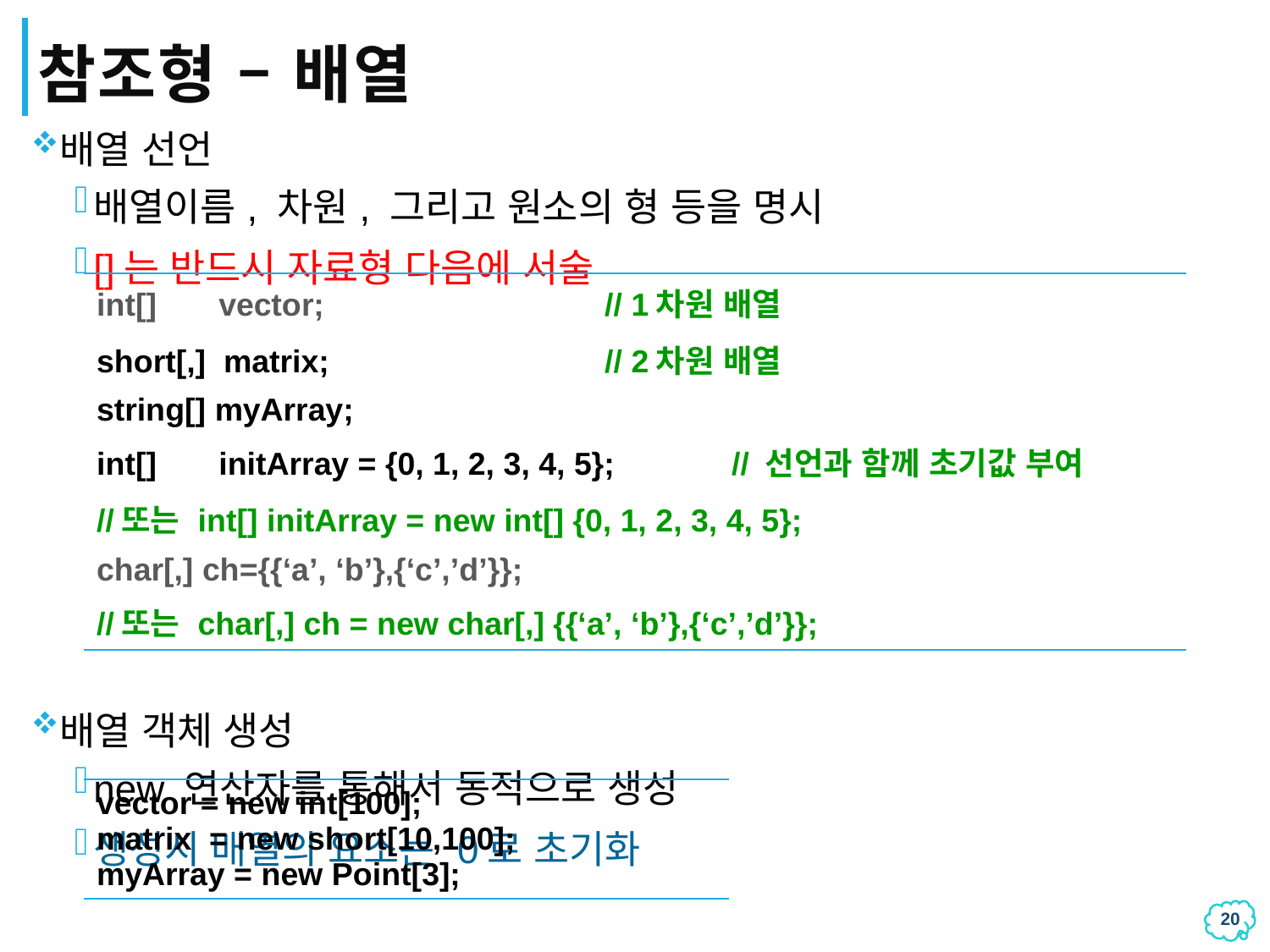

# 참조형 – 배열
배열 선언
배열이름, 차원, 그리고 원소의 형 등을 명시
[]는 반드시 자료형 다음에 서술

배열 객체 생성
new 연산자를 통해서 동적으로 생성
생성시 배열의 요소는 0로 초기화

| int[] vector; // 1차원 배열 short[,] matrix; // 2차원 배열 string[] myArray; int[] initArray = {0, 1, 2, 3, 4, 5}; // 선언과 함께 초기값 부여 //또는 int[] initArray = new int[] {0, 1, 2, 3, 4, 5}; char[,] ch={{‘a’, ‘b’},{‘c’,’d’}}; //또는 char[,] ch = new char[,] {{‘a’, ‘b’},{‘c’,’d’}}; |
| --- |
| vector = new int[100]; matrix = new short[10,100]; myArray = new Point[3]; |
| --- |
20